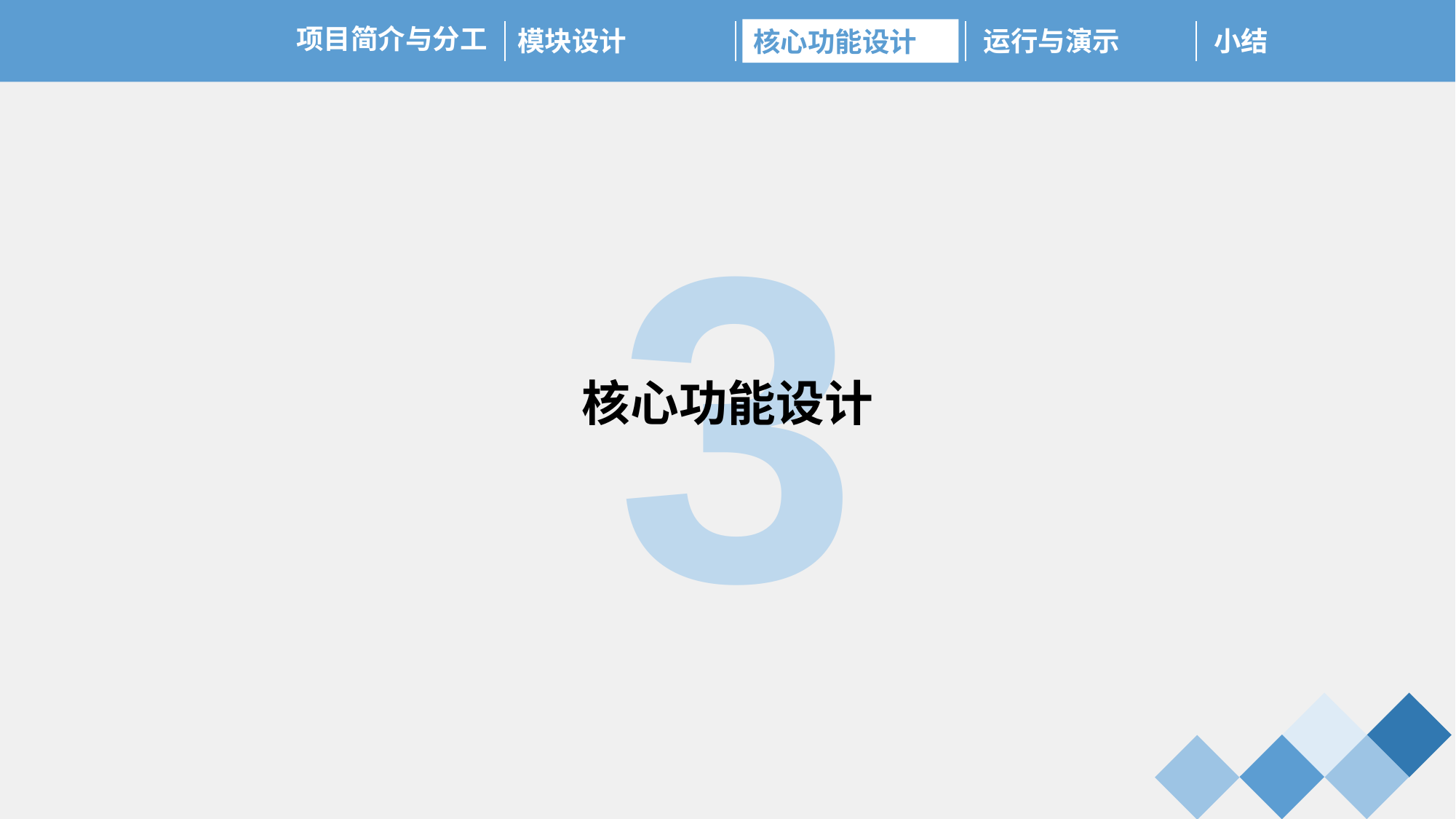

项目简介与分工
模块设计
运行与演示
小结
核心功能设计
3
核心功能设计